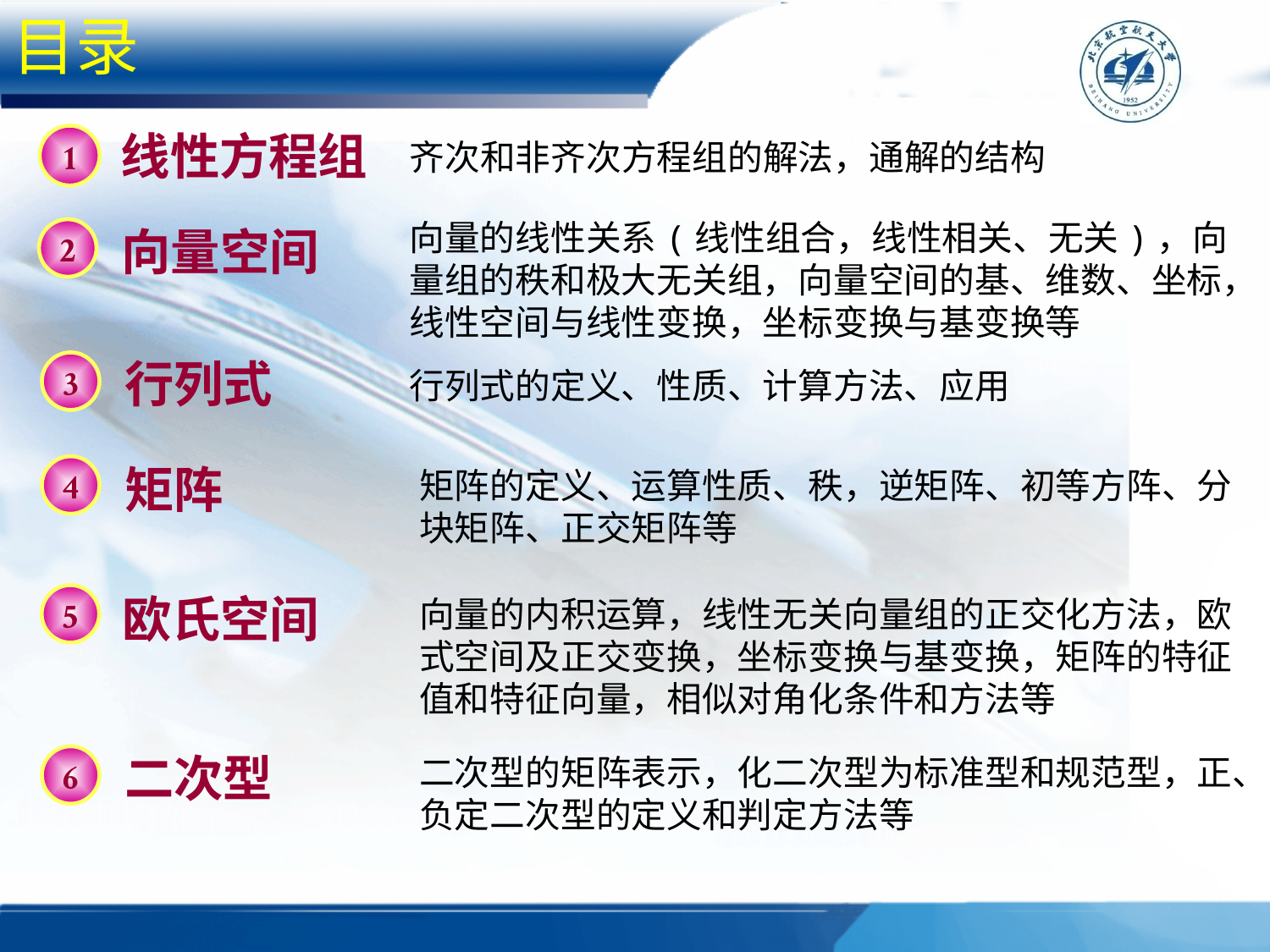

目录
线性方程组
1
齐次和非齐次方程组的解法，通解的结构

向量的线性关系(线性组合，线性相关、无关)，向量组的秩和极大无关组，向量空间的基、维数、坐标，线性空间与线性变换，坐标变换与基变换等
向量空间
2
行列式
3
行列式的定义、性质、计算方法、应用
矩阵
4
矩阵的定义、运算性质、秩，逆矩阵、初等方阵、分块矩阵、正交矩阵等
欧氏空间
5
向量的内积运算，线性无关向量组的正交化方法，欧式空间及正交变换，坐标变换与基变换，矩阵的特征值和特征向量，相似对角化条件和方法等
二次型
二次型的矩阵表示，化二次型为标准型和规范型，正、负定二次型的定义和判定方法等
6